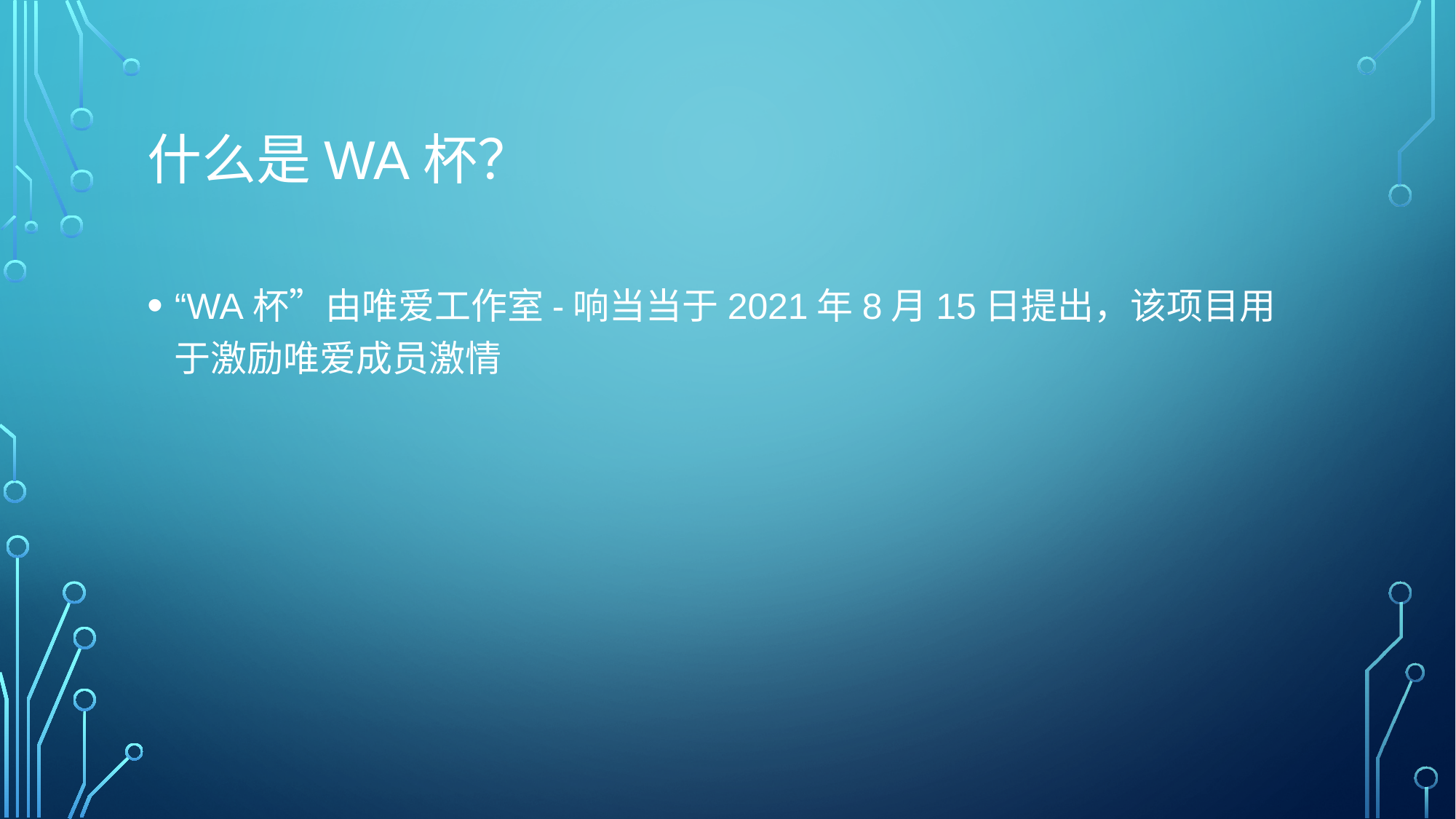

# 什么是WA杯？
“WA杯”由唯爱工作室-响当当于2021年8月15日提出，该项目用于激励唯爱成员激情